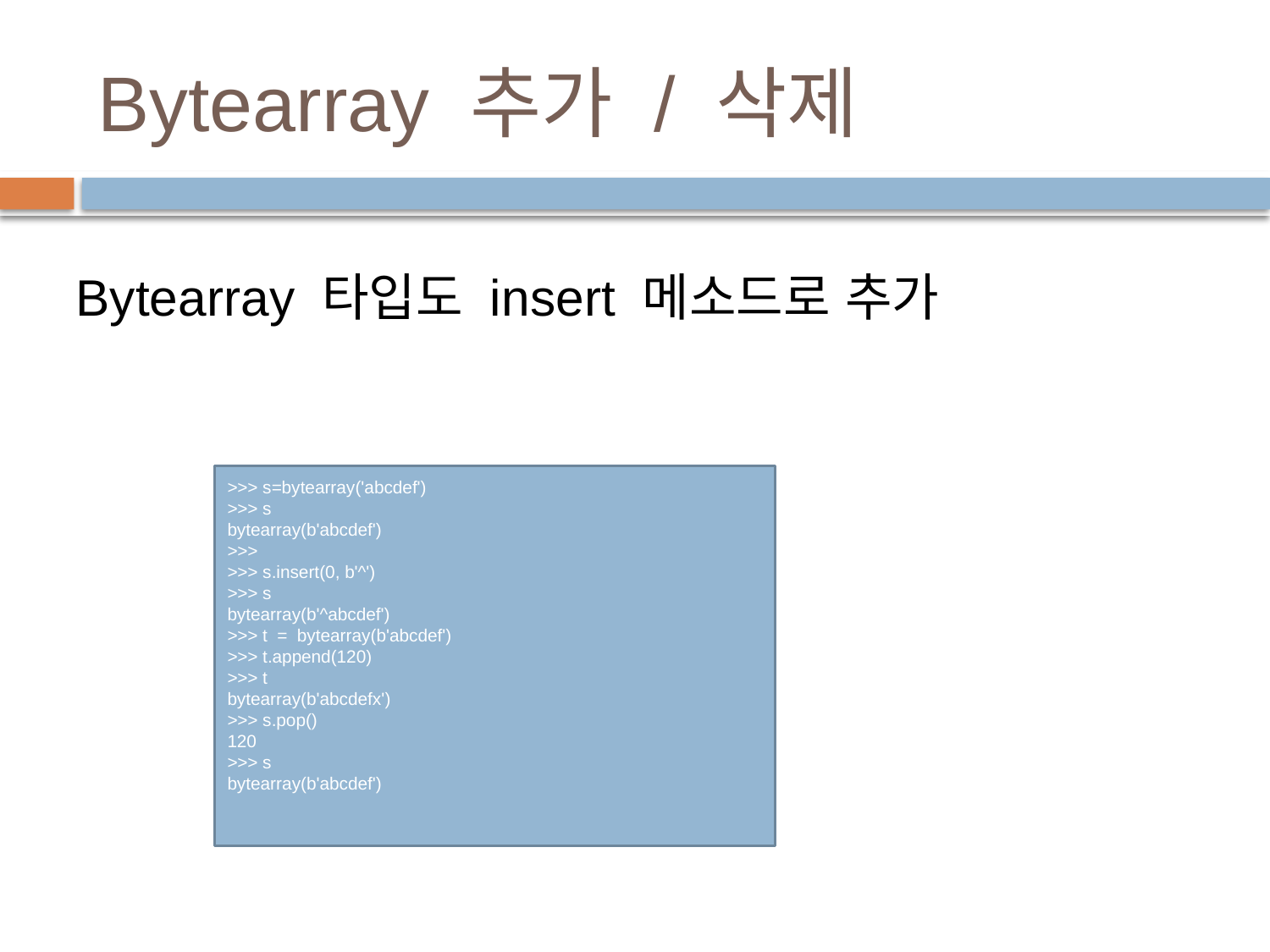

# Bytearray 추가 / 삭제
Bytearray 타입도 insert 메소드로 추가

>>> s=bytearray('abcdef')
>>> s
bytearray(b'abcdef')
>>>
>>> s.insert(0, b'^')
>>> s
bytearray(b'^abcdef')
>>> t  =  bytearray(b'abcdef')
>>> t.append(120)
>>> t
bytearray(b'abcdefx')
>>> s.pop()
120
>>> s
bytearray(b'abcdef')